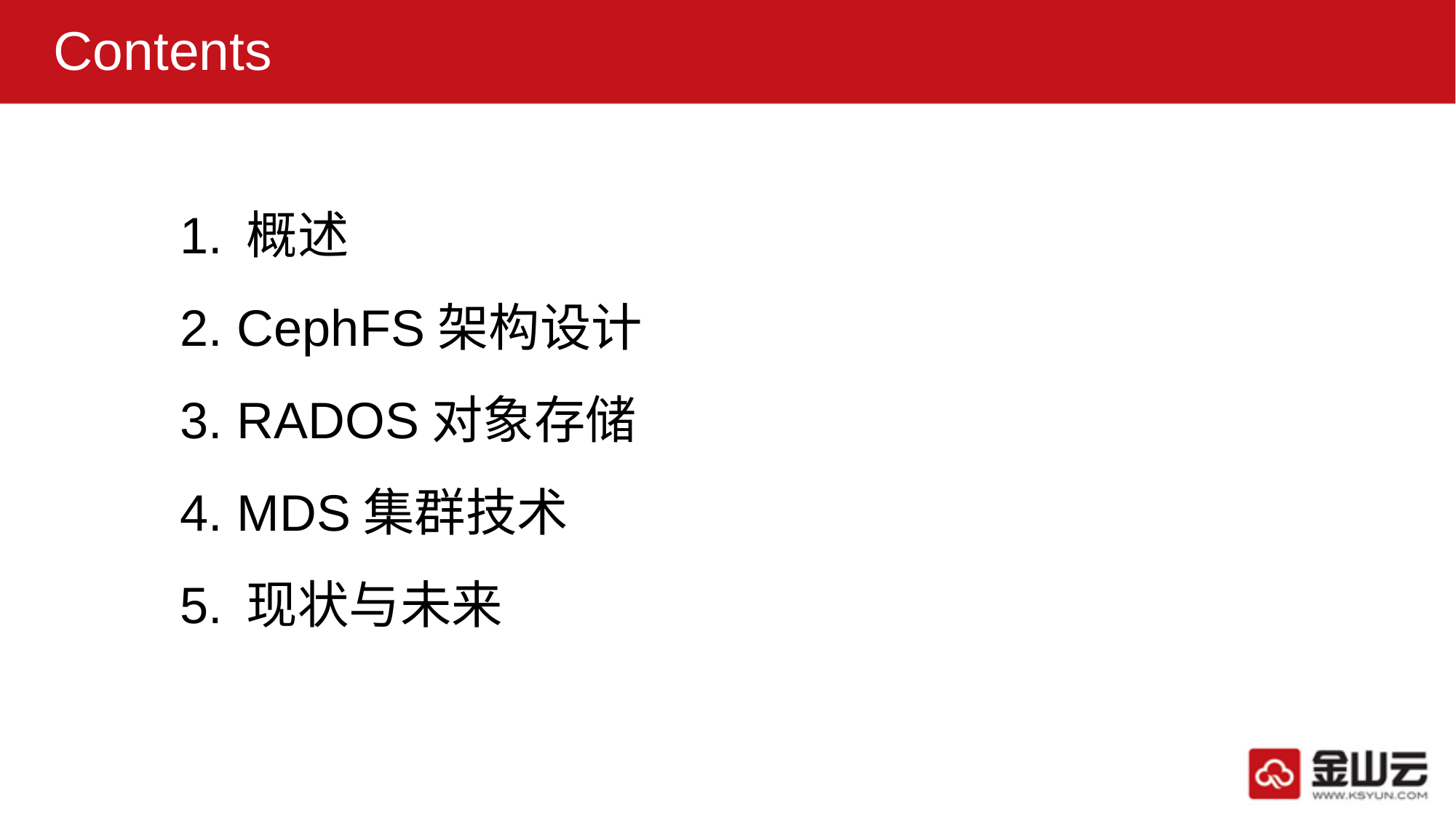

# Contents
 概述
 CephFS架构设计
 RADOS对象存储
 MDS集群技术
 现状与未来